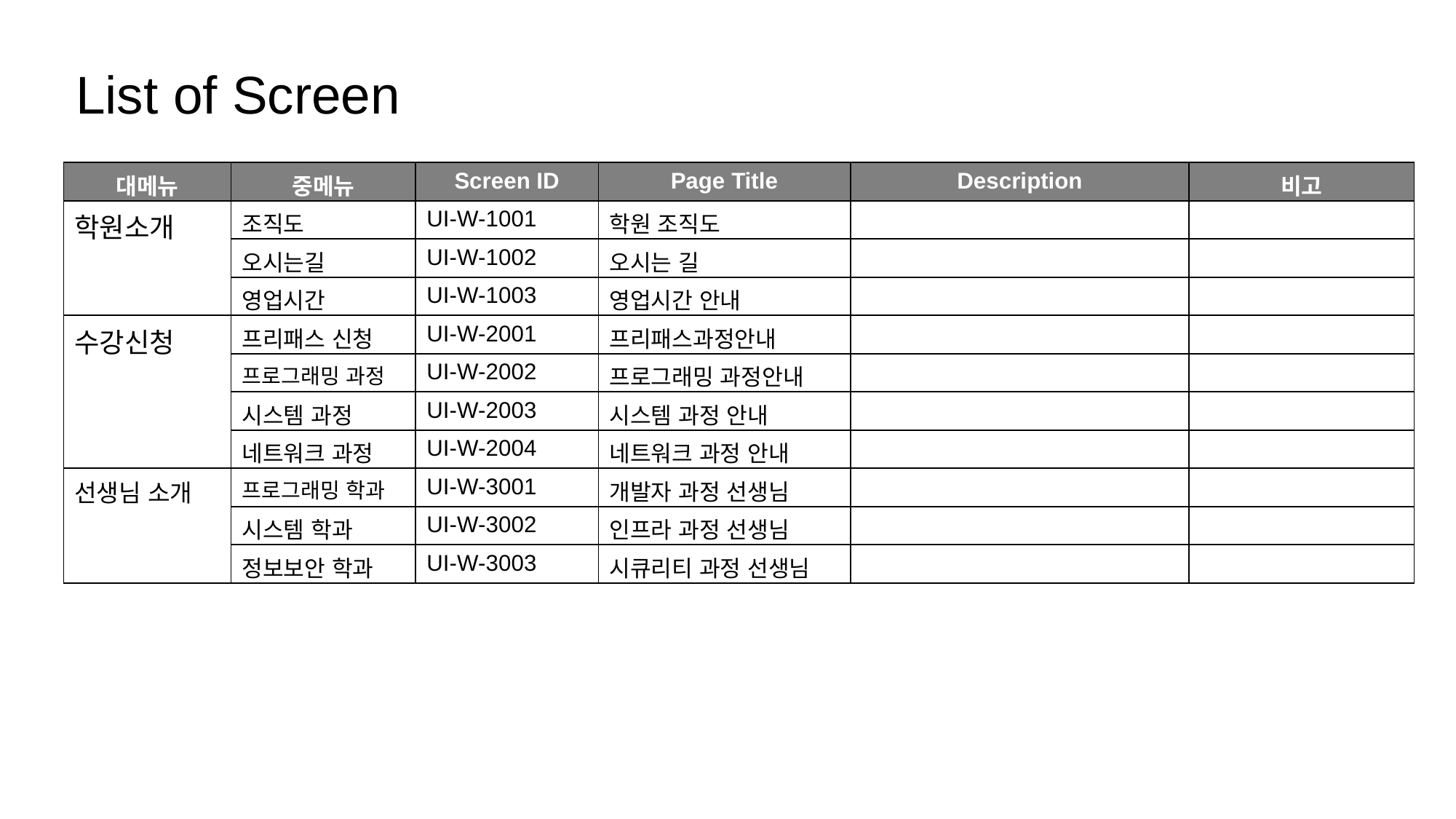

List of Screen
| 대메뉴 | 중메뉴 | Screen ID | Page Title | Description | 비고 |
| --- | --- | --- | --- | --- | --- |
| 학원소개 | 조직도 | UI-W-1001 | 학원 조직도 |  |  |
|  | 오시는길 | UI-W-1002 | 오시는 길 |  |  |
|  | 영업시간 | UI-W-1003 | 영업시간 안내 |  |  |
| 수강신청 | 프리패스 신청 | UI-W-2001 | 프리패스과정안내 |  |  |
|  | 프로그래밍 과정 | UI-W-2002 | 프로그래밍 과정안내 |  |  |
|  | 시스템 과정 | UI-W-2003 | 시스템 과정 안내 |  |  |
|  | 네트워크 과정 | UI-W-2004 | 네트워크 과정 안내 |  |  |
| 선생님 소개 | 프로그래밍 학과 | UI-W-3001 | 개발자 과정 선생님 |  |  |
|  | 시스템 학과 | UI-W-3002 | 인프라 과정 선생님 |  |  |
|  | 정보보안 학과 | UI-W-3003 | 시큐리티 과정 선생님 |  |  |